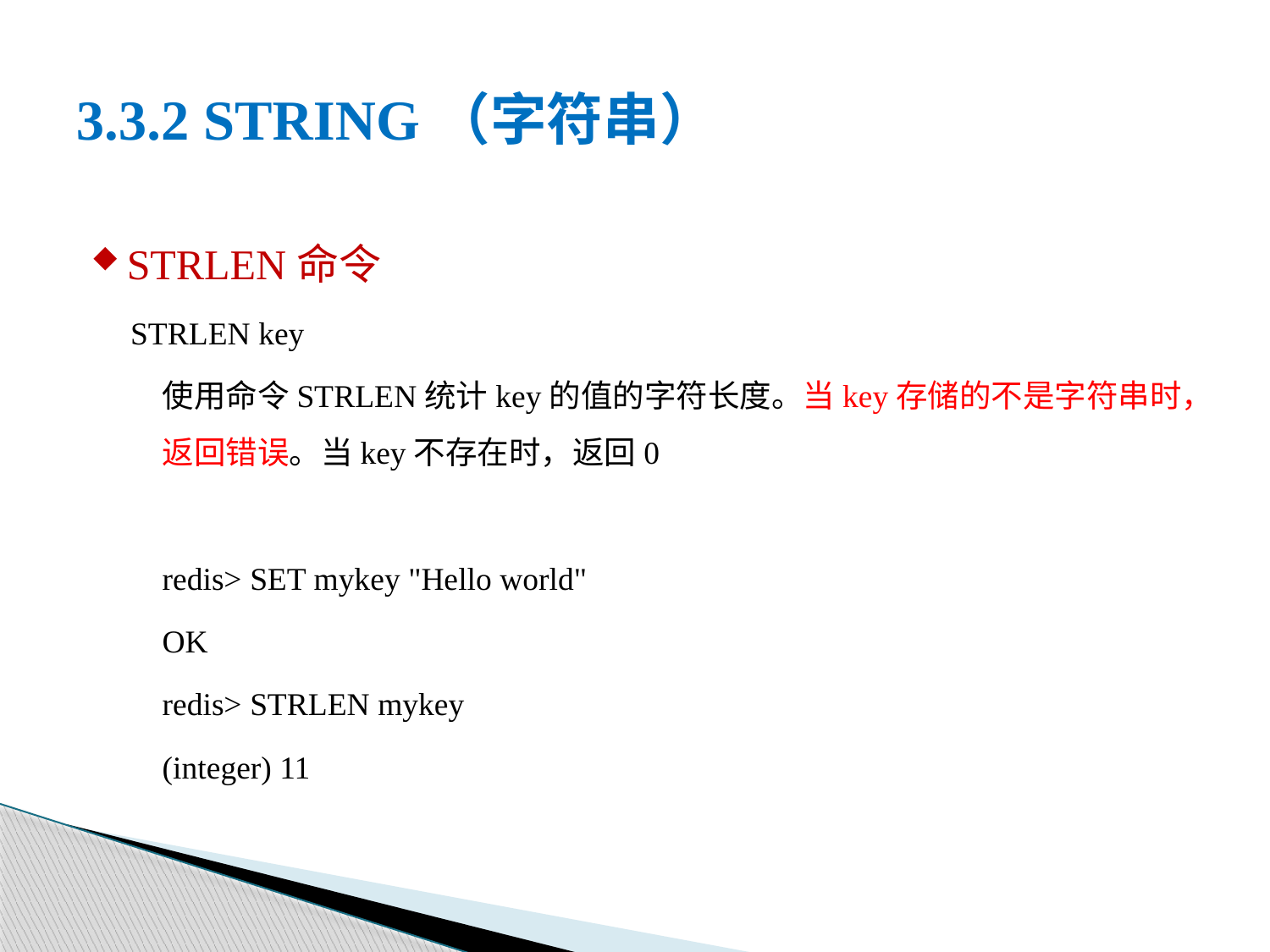

# 3.3.2 STRING（字符串）
STRLEN命令
STRLEN key
使用命令STRLEN统计key的值的字符长度。当key存储的不是字符串时，返回错误。当key不存在时，返回0

redis> SET mykey "Hello world"
OK
redis> STRLEN mykey
(integer) 11